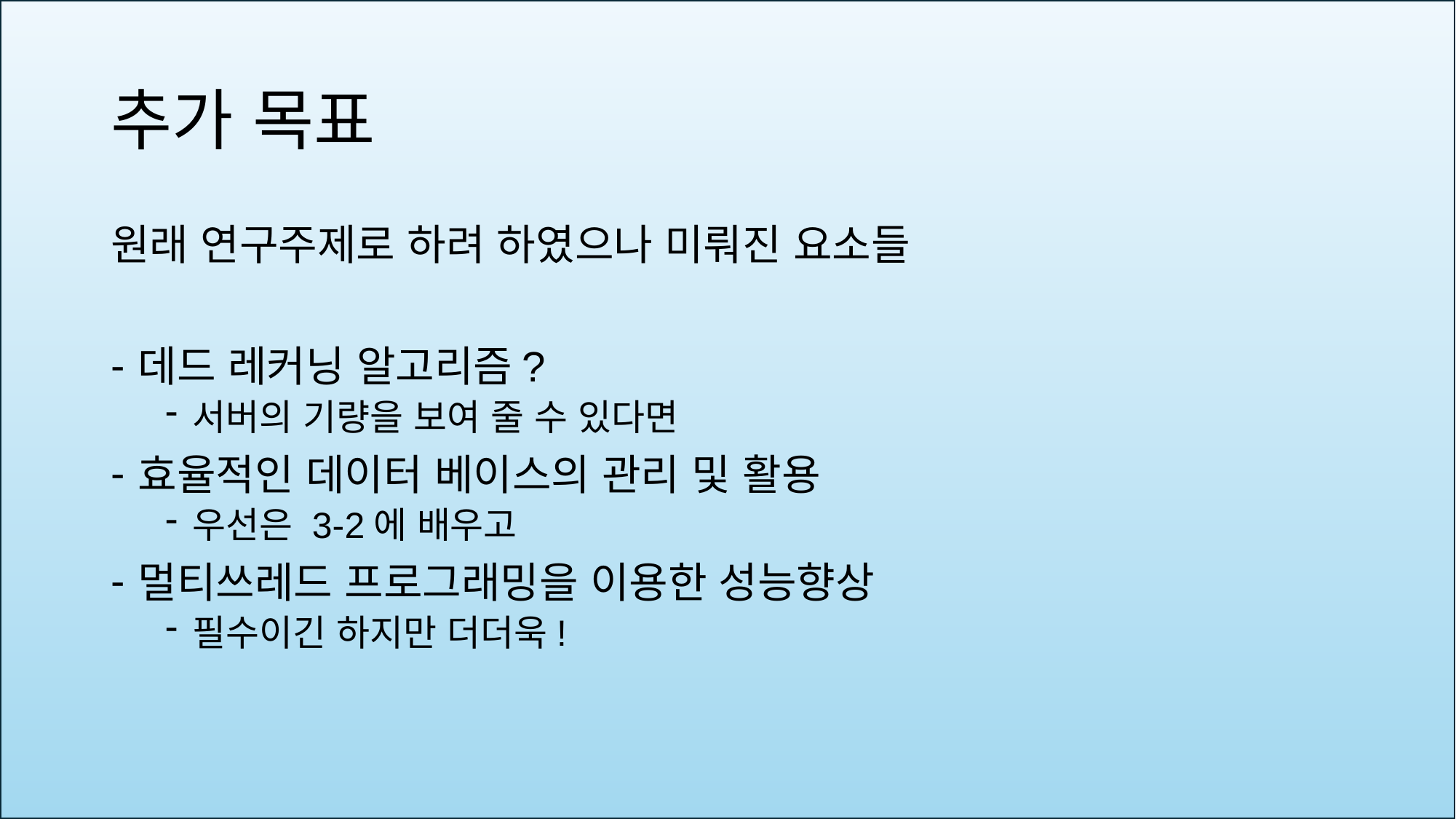

# 추가 목표

원래 연구주제로 하려 하였으나 미뤄진 요소들

데드 레커닝 알고리즘?
서버의 기량을 보여 줄 수 있다면
효율적인 데이터 베이스의 관리 및 활용
우선은 3-2에 배우고
멀티쓰레드 프로그래밍을 이용한 성능향상
필수이긴 하지만 더더욱!